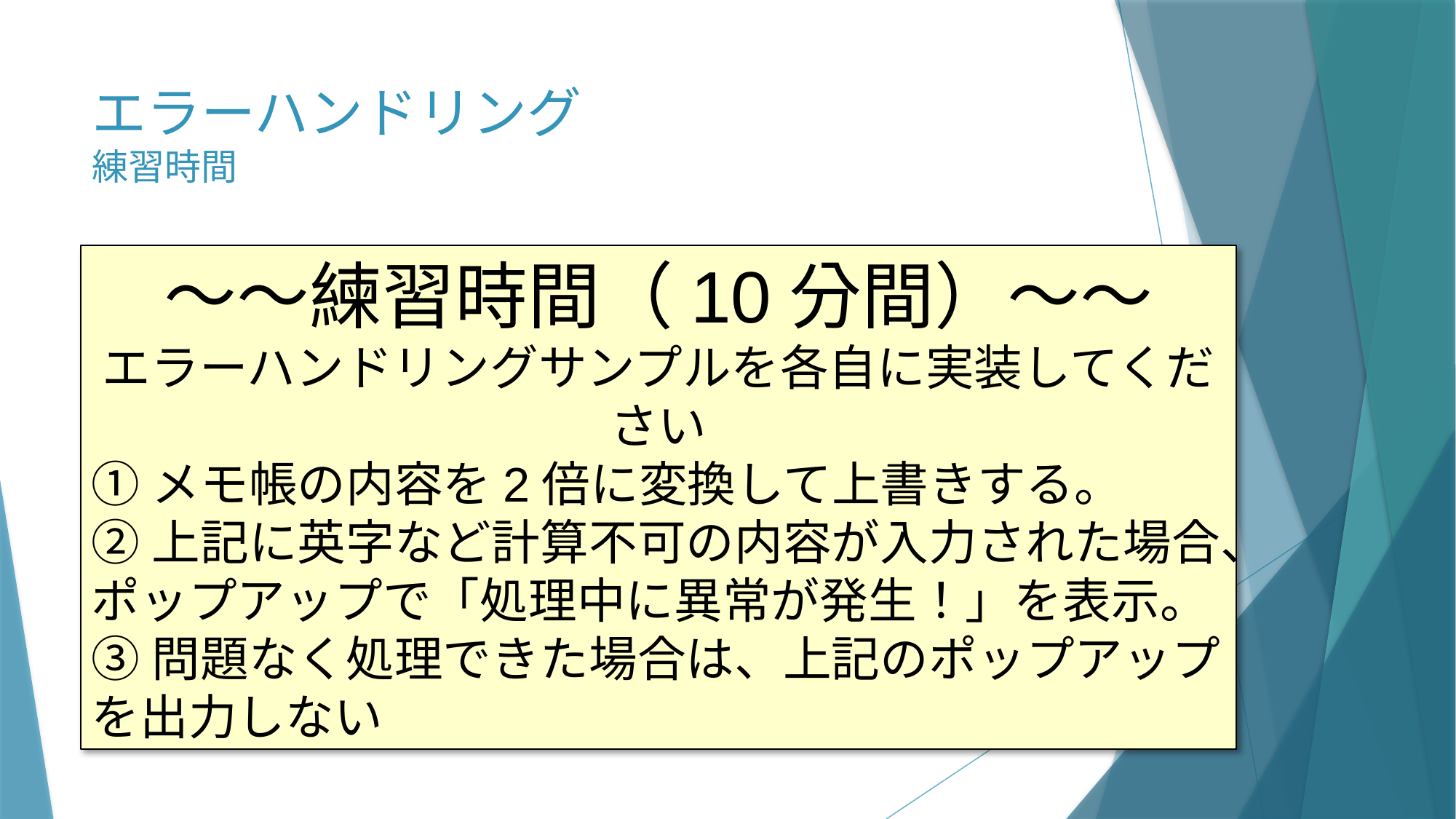

# エラーハンドリング 練習時間
～～練習時間（10分間）～～
エラーハンドリングサンプルを各自に実装してください
①メモ帳の内容を2倍に変換して上書きする。
②上記に英字など計算不可の内容が入力された場合、ポップアップで「処理中に異常が発生！」を表示。
③問題なく処理できた場合は、上記のポップアップを出力しない